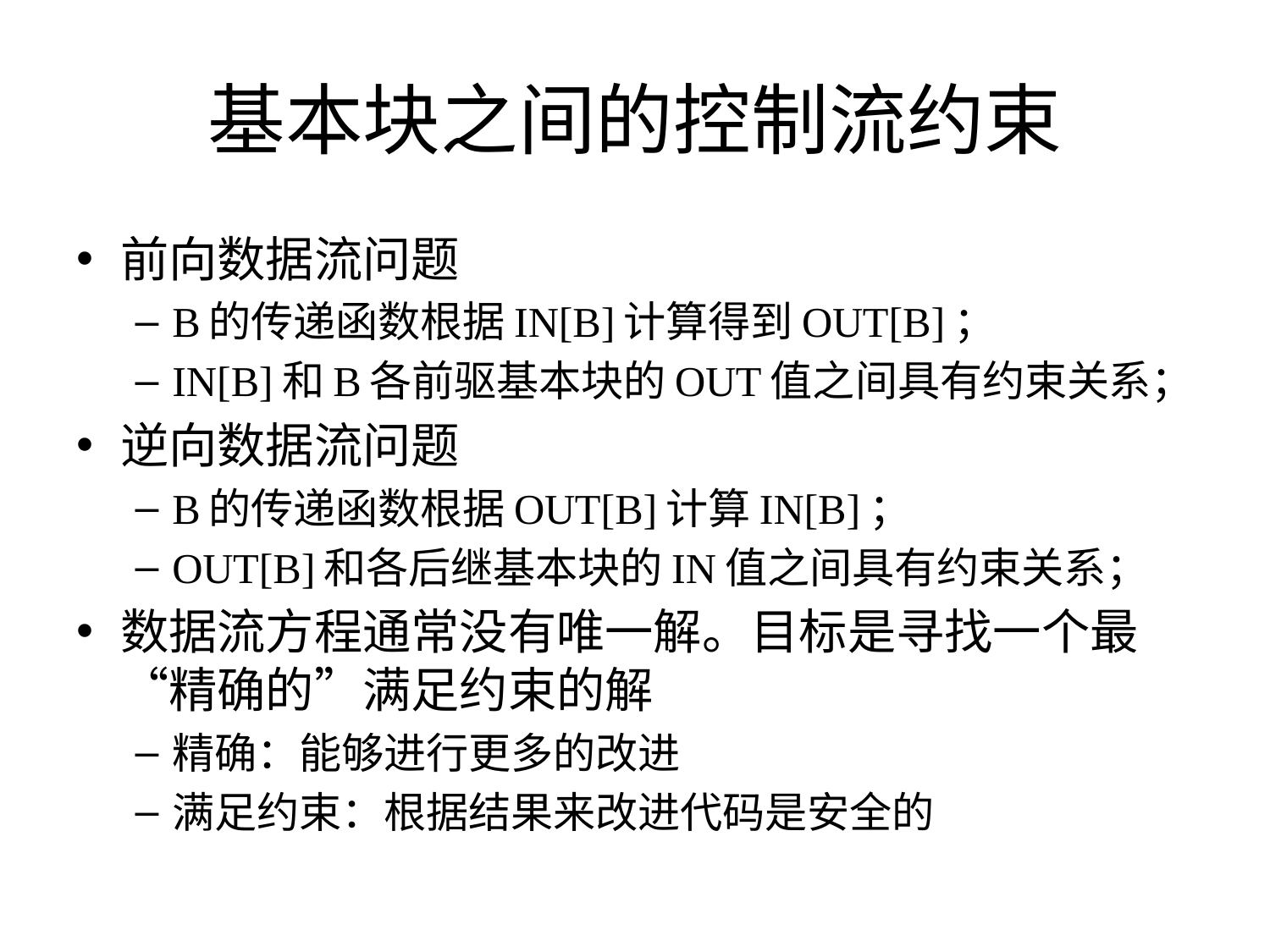

# 基本块之间的控制流约束
前向数据流问题
B的传递函数根据IN[B]计算得到OUT[B]；
IN[B]和B各前驱基本块的OUT值之间具有约束关系；
逆向数据流问题
B的传递函数根据OUT[B]计算IN[B]；
OUT[B]和各后继基本块的IN值之间具有约束关系；
数据流方程通常没有唯一解。目标是寻找一个最“精确的”满足约束的解
精确：能够进行更多的改进
满足约束：根据结果来改进代码是安全的